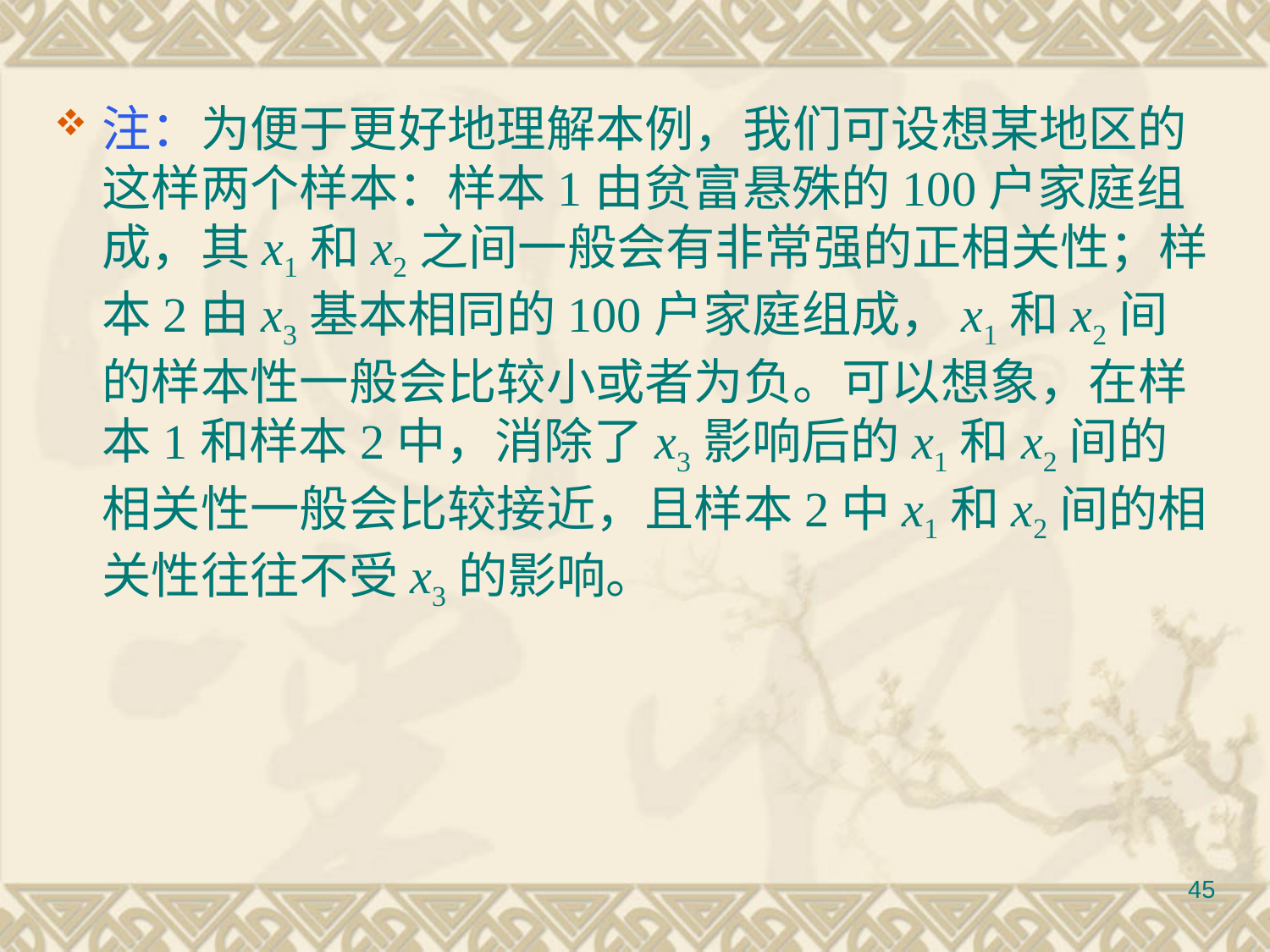

#
注：为便于更好地理解本例，我们可设想某地区的这样两个样本：样本1由贫富悬殊的100户家庭组成，其x1和x2之间一般会有非常强的正相关性；样本2由x3基本相同的100户家庭组成，x1和x2间的样本性一般会比较小或者为负。可以想象，在样本1和样本2中，消除了x3影响后的x1和x2间的相关性一般会比较接近，且样本2中x1和x2间的相关性往往不受x3的影响。

45